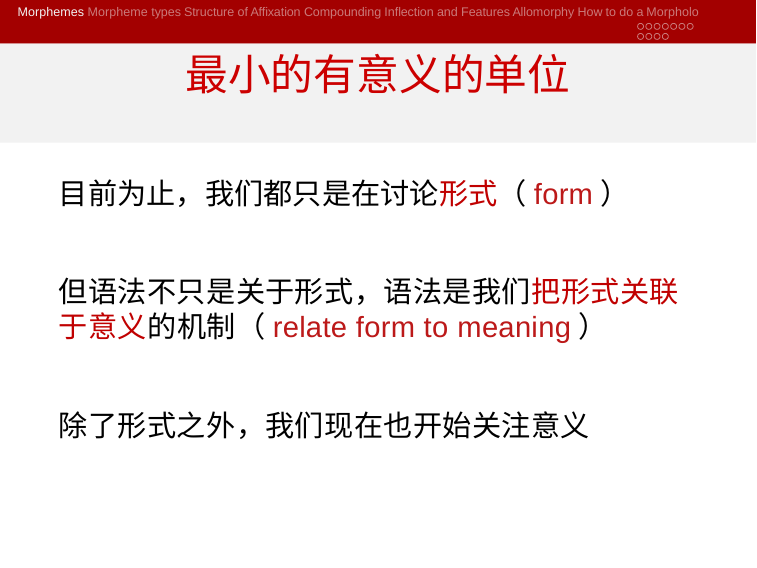

Morphemes Morpheme types Structure of Affixation Compounding Inflection and Features Allomorphy How to do a Morpholo
# 最小的有意义的单位
目前为止，我们都只是在讨论形式（form）

但语法不只是关于形式，语法是我们把形式关联于意义的机制（relate form to meaning）

除了形式之外，我们现在也开始关注意义